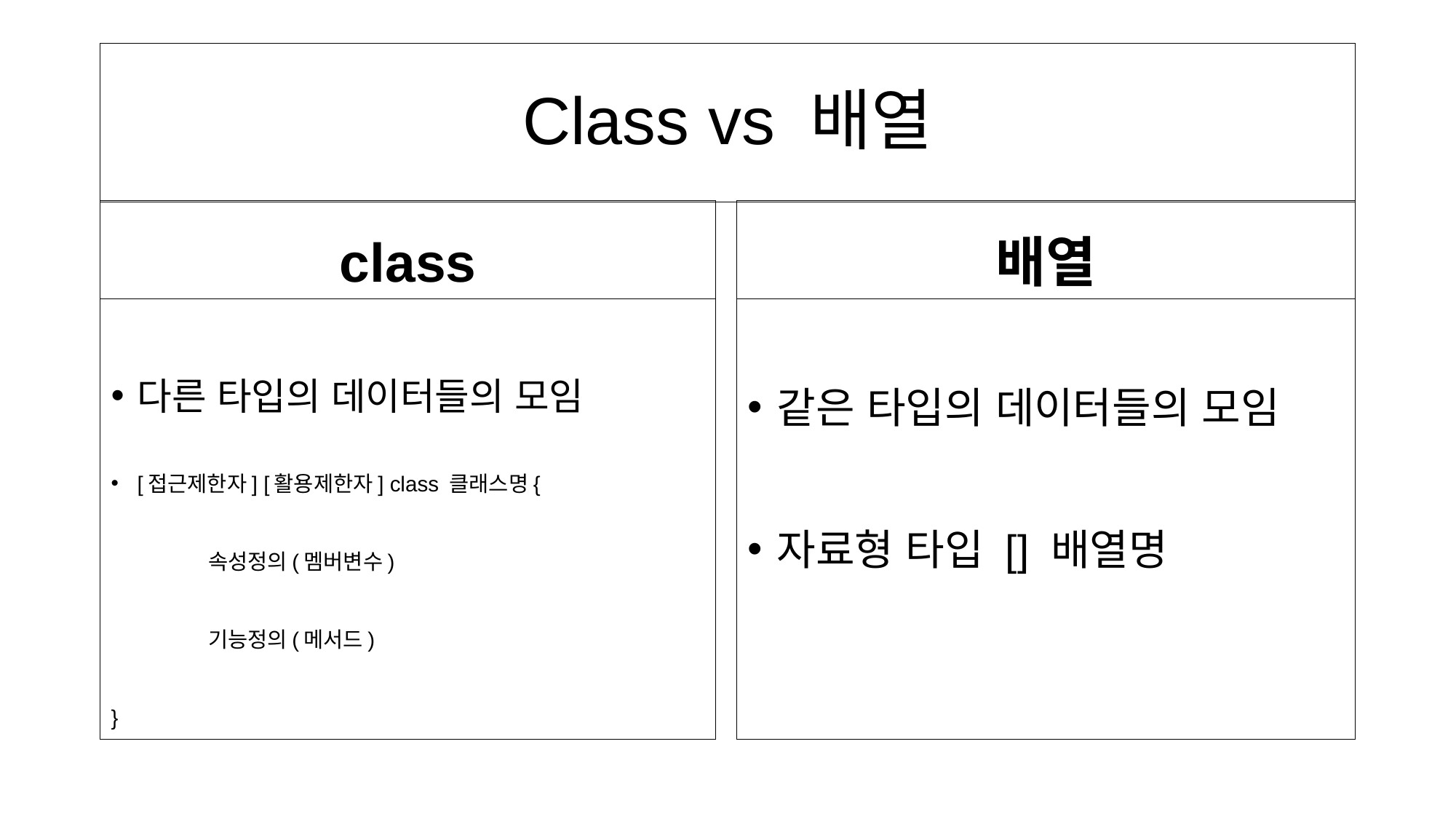

# Class vs 배열
class
배열
다른 타입의 데이터들의 모임
[접근제한자] [활용제한자] class 클래스명{
	속성정의(멤버변수)
	기능정의(메서드)
}

같은 타입의 데이터들의 모임
자료형 타입 [] 배열명